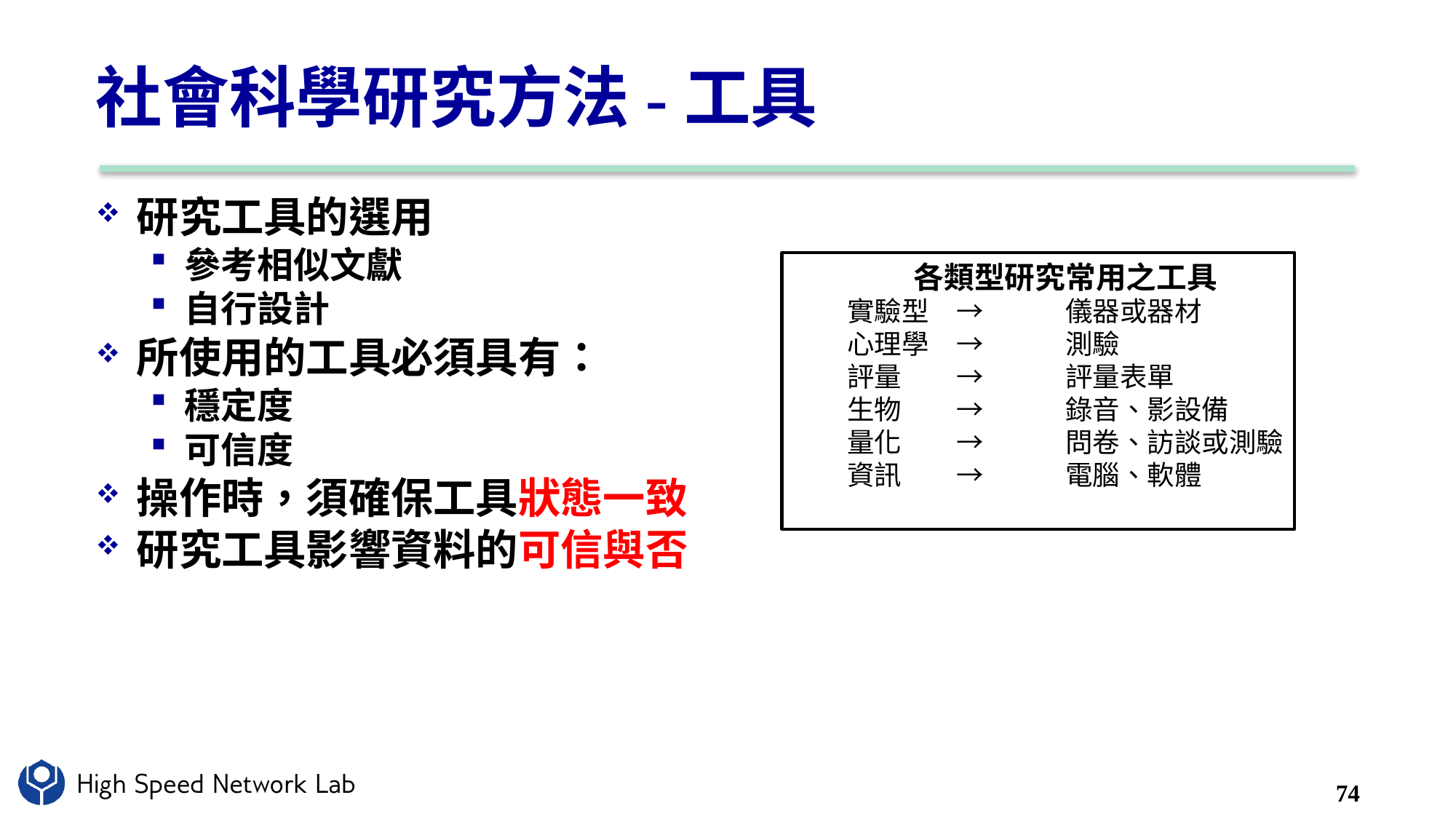

# 社會科學研究方法-工具
研究工具的選用
參考相似文獻
自行設計
所使用的工具必須具有：
穩定度
可信度
操作時，須確保工具狀態一致
研究工具影響資料的可信與否
各類型研究常用之工具
實驗型	→	儀器或器材
心理學	→	測驗
評量	→	評量表單
生物	→	錄音、影設備
量化	→	問卷、訪談或測驗
資訊	→	電腦、軟體

74